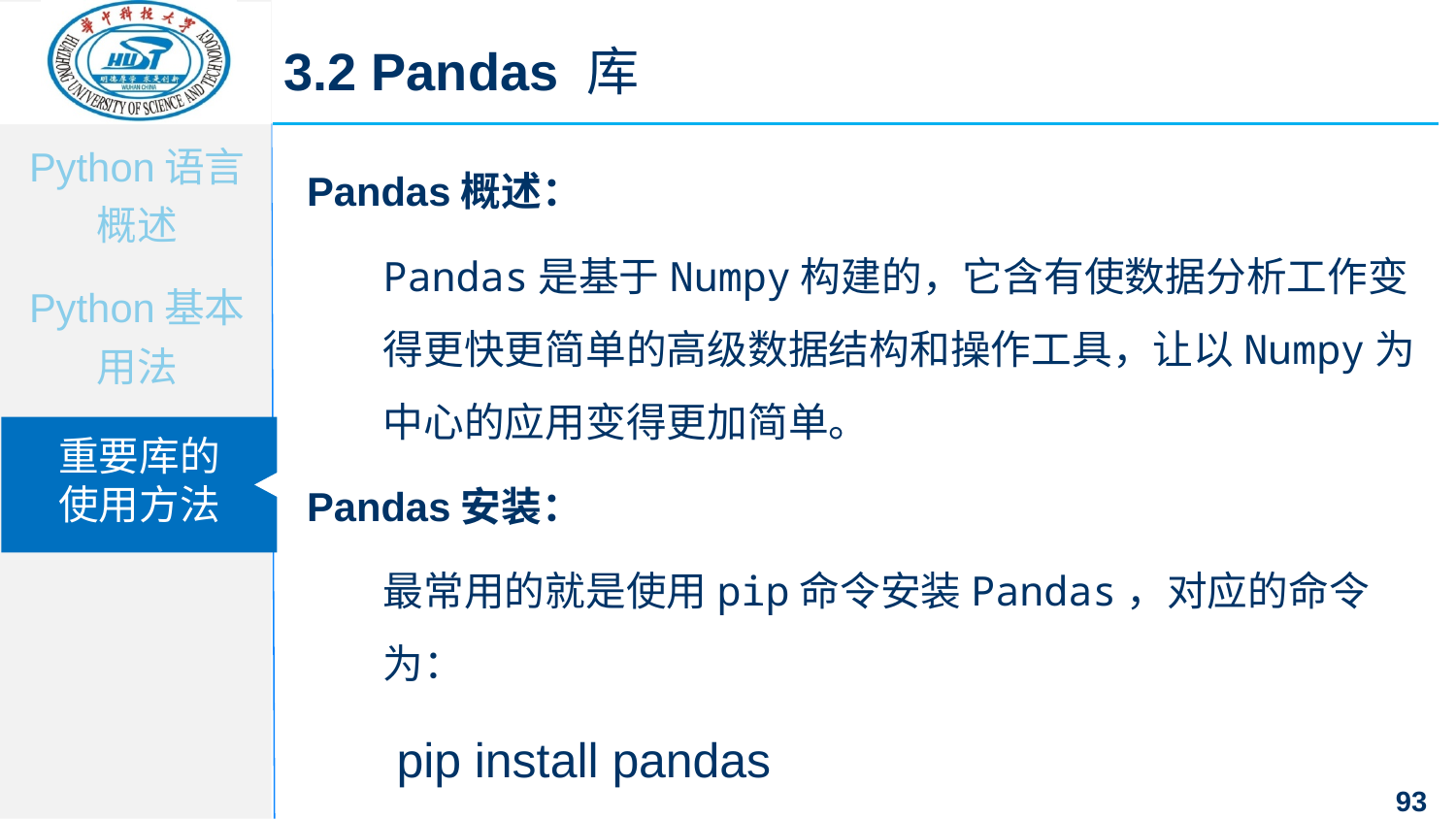

3.2 Pandas 库
Pandas概述：
Pandas是基于Numpy构建的，它含有使数据分析工作变得更快更简单的高级数据结构和操作工具，让以Numpy为中心的应用变得更加简单。
Pandas安装：
最常用的就是使用pip命令安装Pandas，对应的命令为：
 pip install pandas